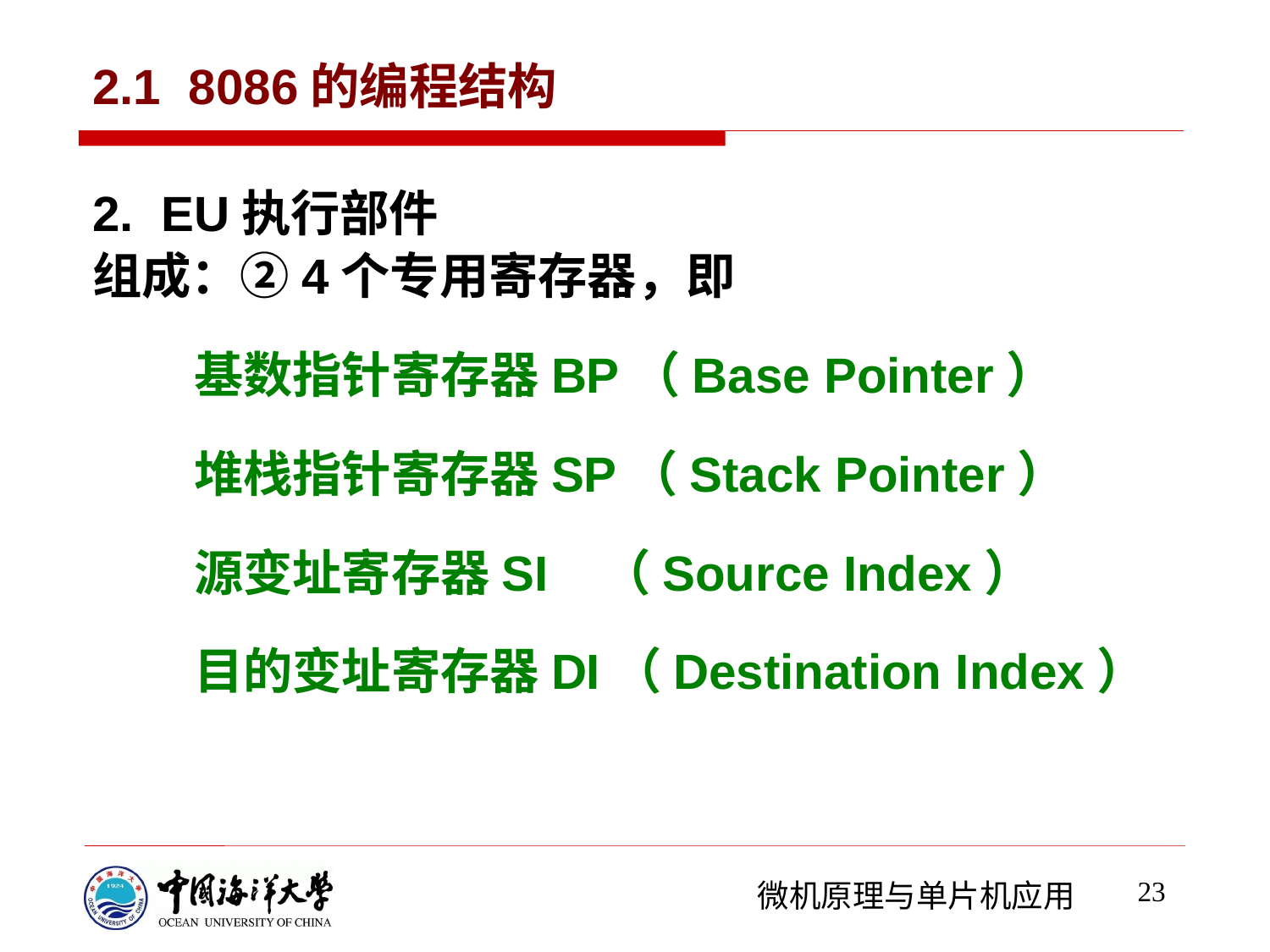

# 2.1  8086的编程结构
2.  EU执行部件
组成：②4个专用寄存器，即
        基数指针寄存器BP（Base Pointer）
        堆栈指针寄存器SP（Stack Pointer）
        源变址寄存器SI   （Source Index）
        目的变址寄存器DI（Destination Index）
23